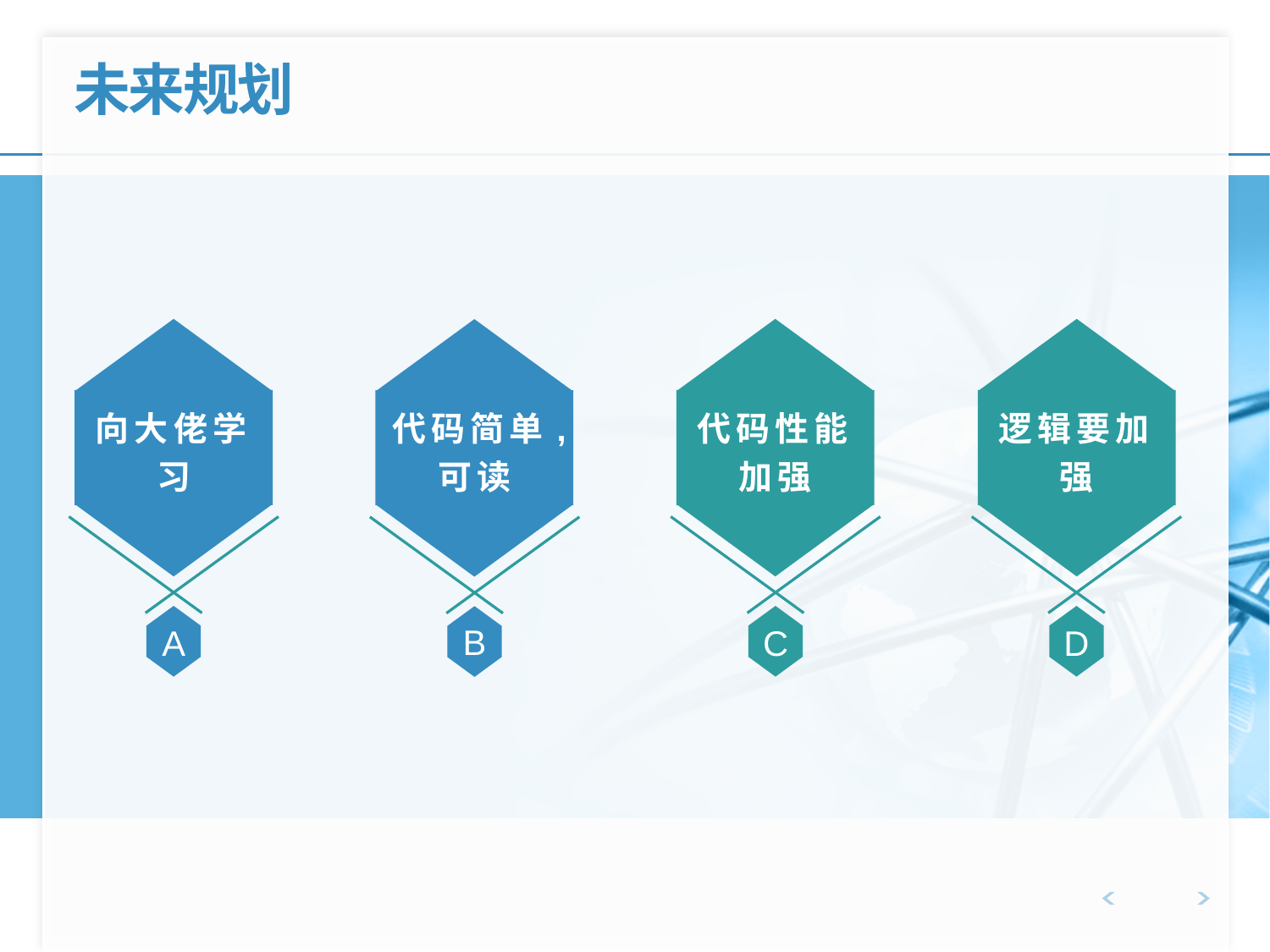

# 未来规划

向大佬学习
代码性能加强
逻辑要加强
代码简单,可读

B
A
C
D